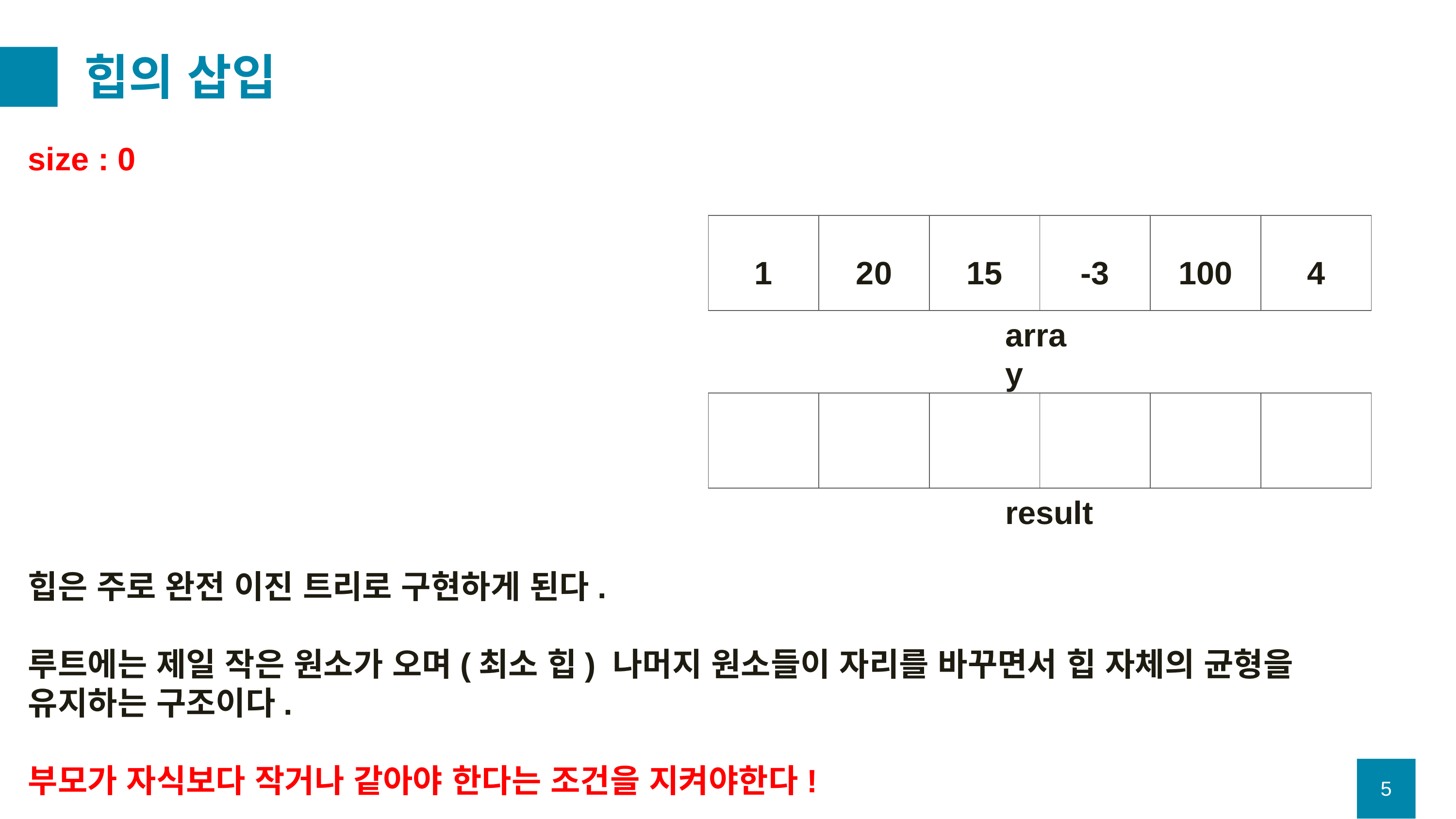

# 힙의 삽입
size : 0
| 1 | 20 | 15 | -3 | 100 | 4 |
| --- | --- | --- | --- | --- | --- |
array
|  |  |  |  |  |  |
| --- | --- | --- | --- | --- | --- |
result
힙은 주로 완전 이진 트리로 구현하게 된다.

루트에는 제일 작은 원소가 오며(최소 힙) 나머지 원소들이 자리를 바꾸면서 힙 자체의 균형을
유지하는 구조이다.

부모가 자식보다 작거나 같아야 한다는 조건을 지켜야한다!
5